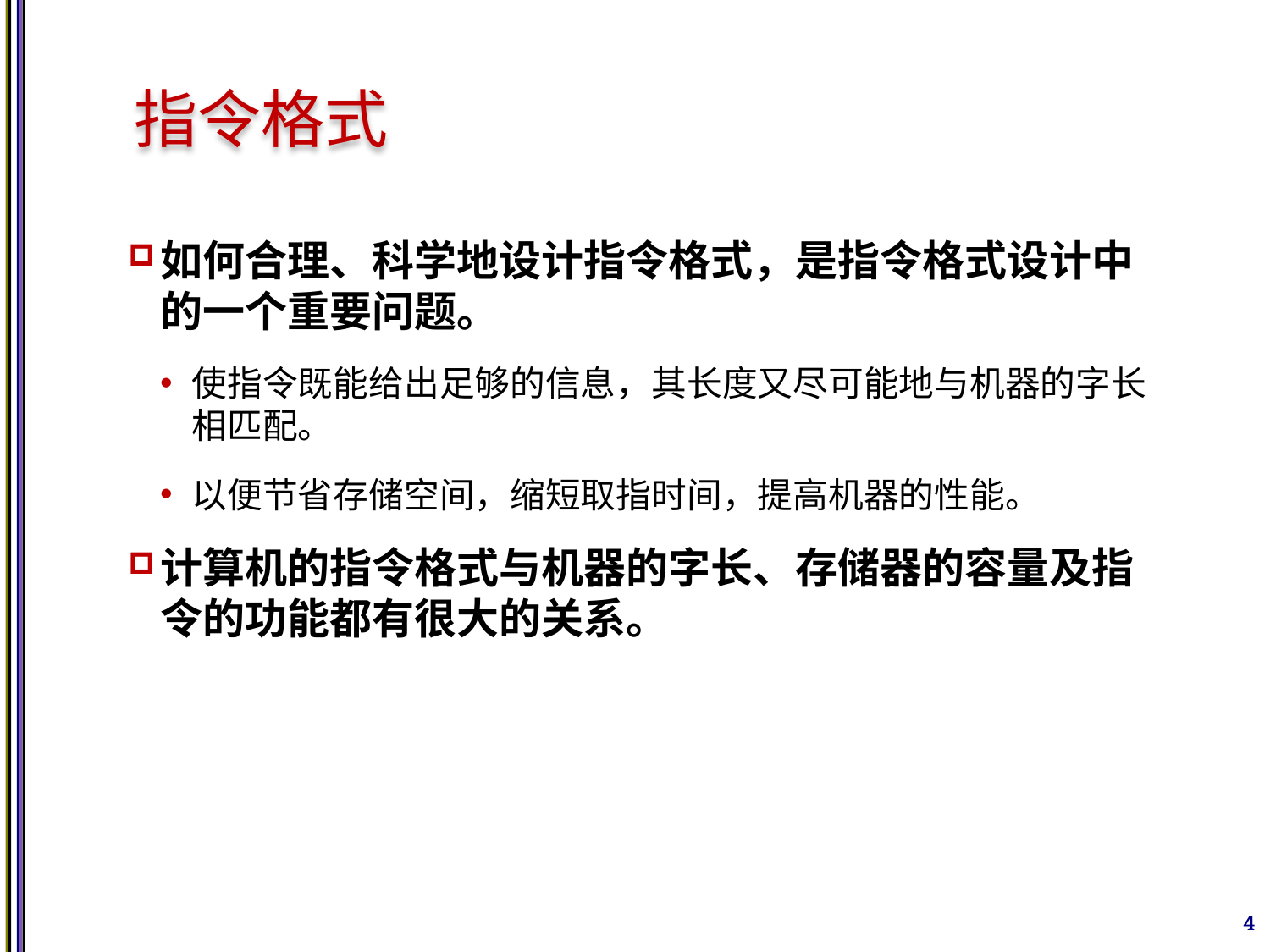

# 指令格式
如何合理、科学地设计指令格式，是指令格式设计中的一个重要问题。
使指令既能给出足够的信息，其长度又尽可能地与机器的字长相匹配。
以便节省存储空间，缩短取指时间，提高机器的性能。
计算机的指令格式与机器的字长、存储器的容量及指令的功能都有很大的关系。

4